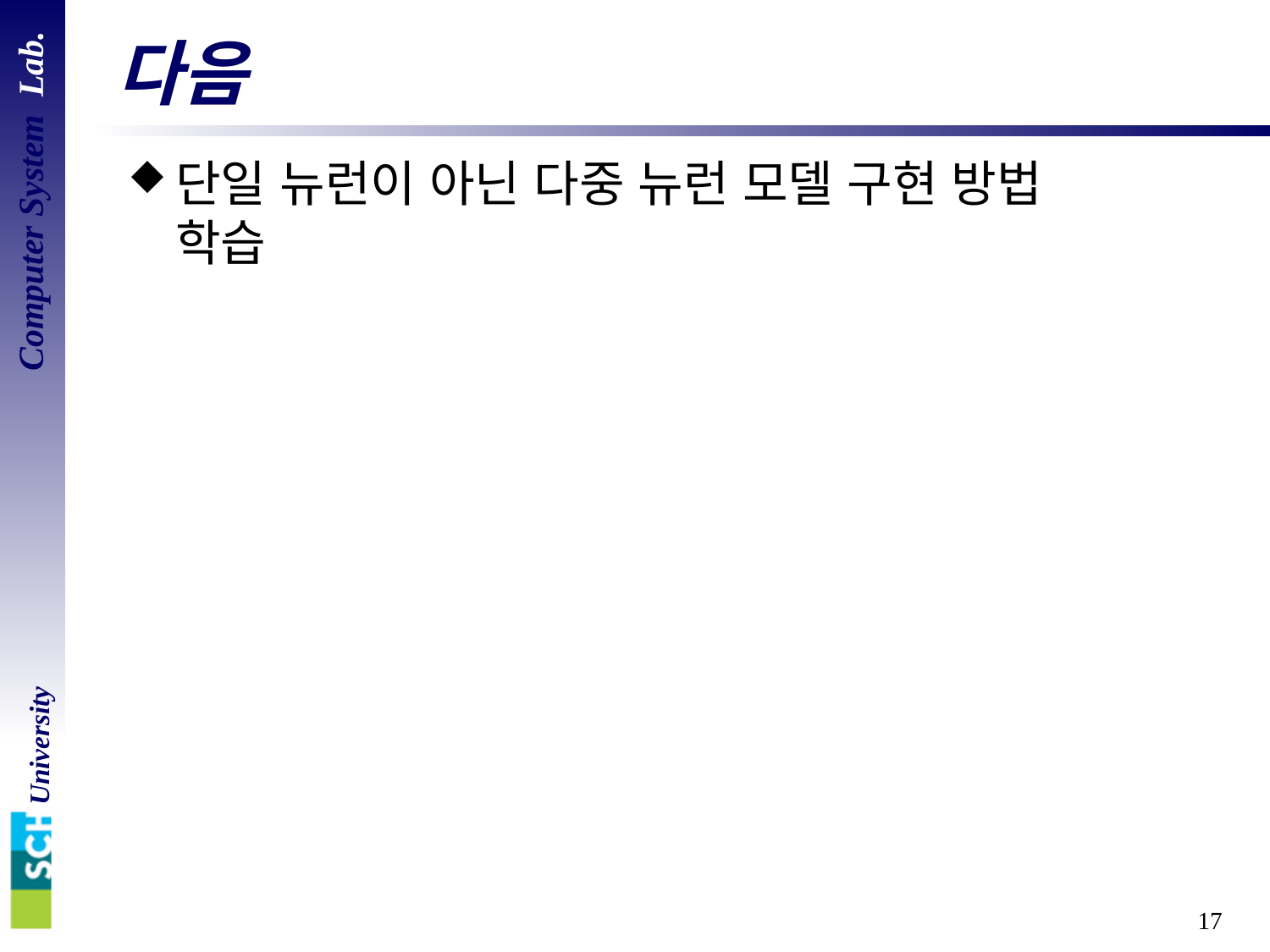

# 다음
단일 뉴런이 아닌 다중 뉴런 모델 구현 방법
학습